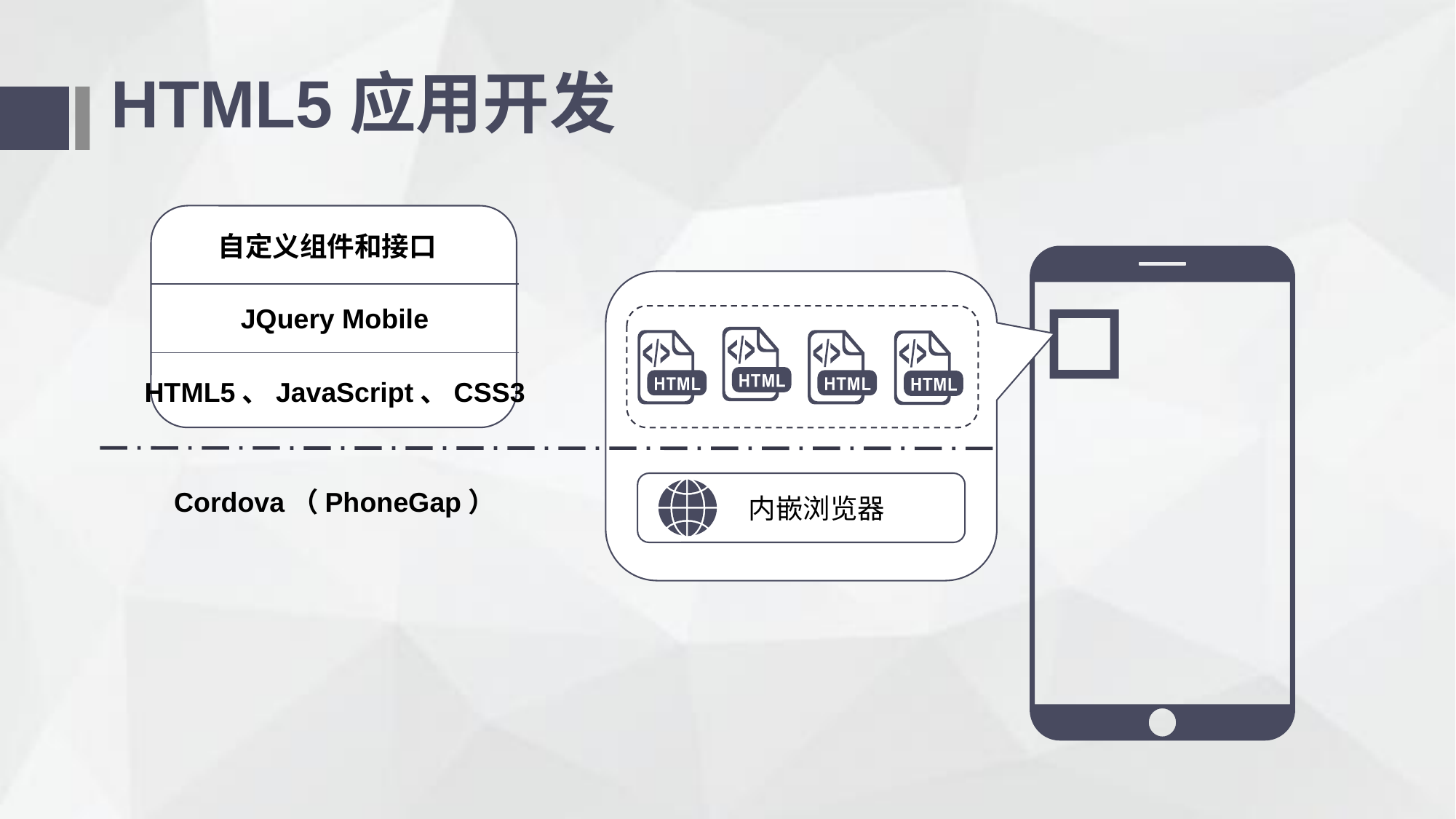

HTML5应用开发

自定义组件和接口

JQuery Mobile

HTML5、JavaScript、CSS3
    内嵌浏览器
Cordova（PhoneGap）